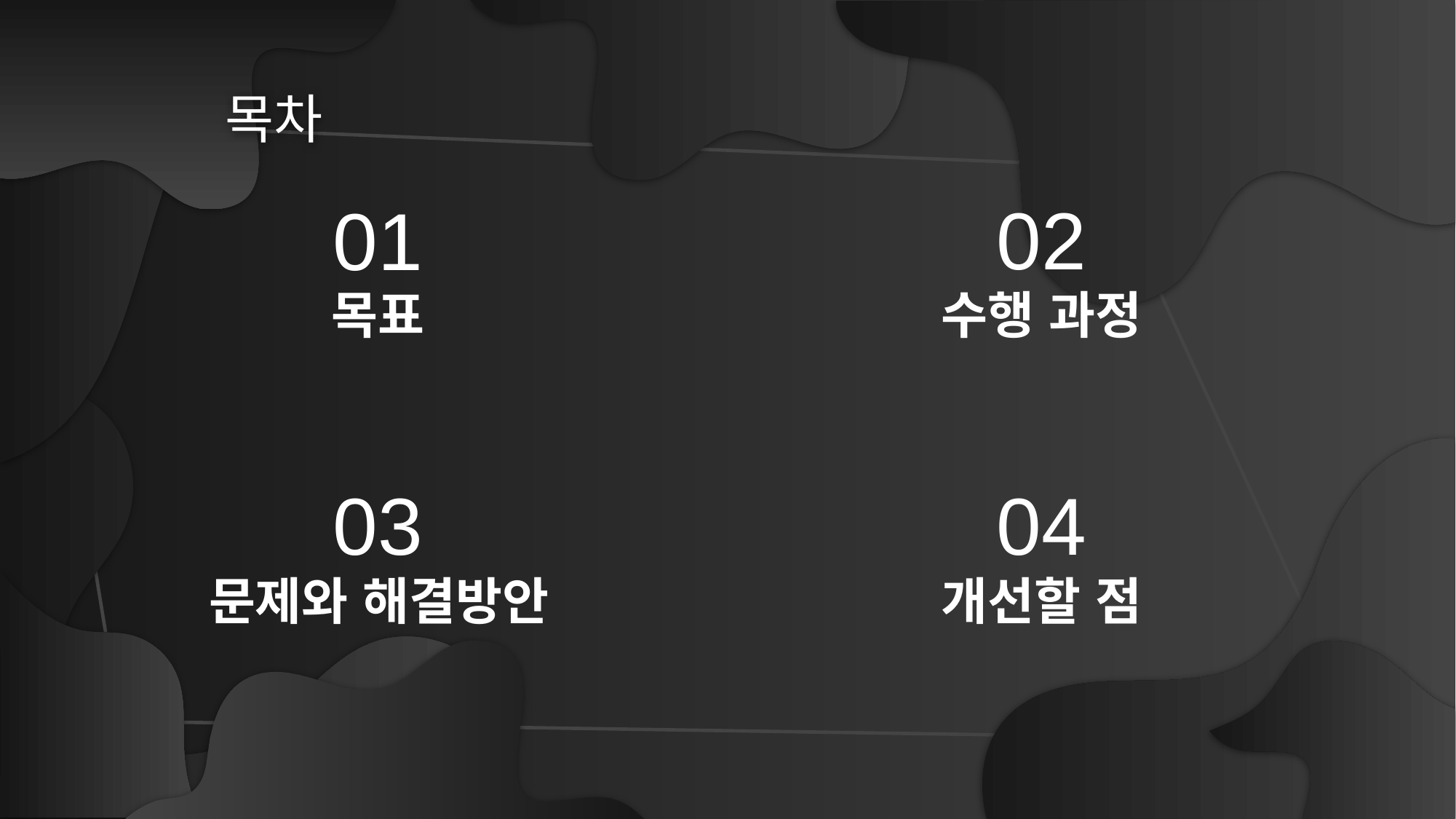

목차
02
01
# 목표
수행 과정
03
04
문제와 해결방안
개선할 점